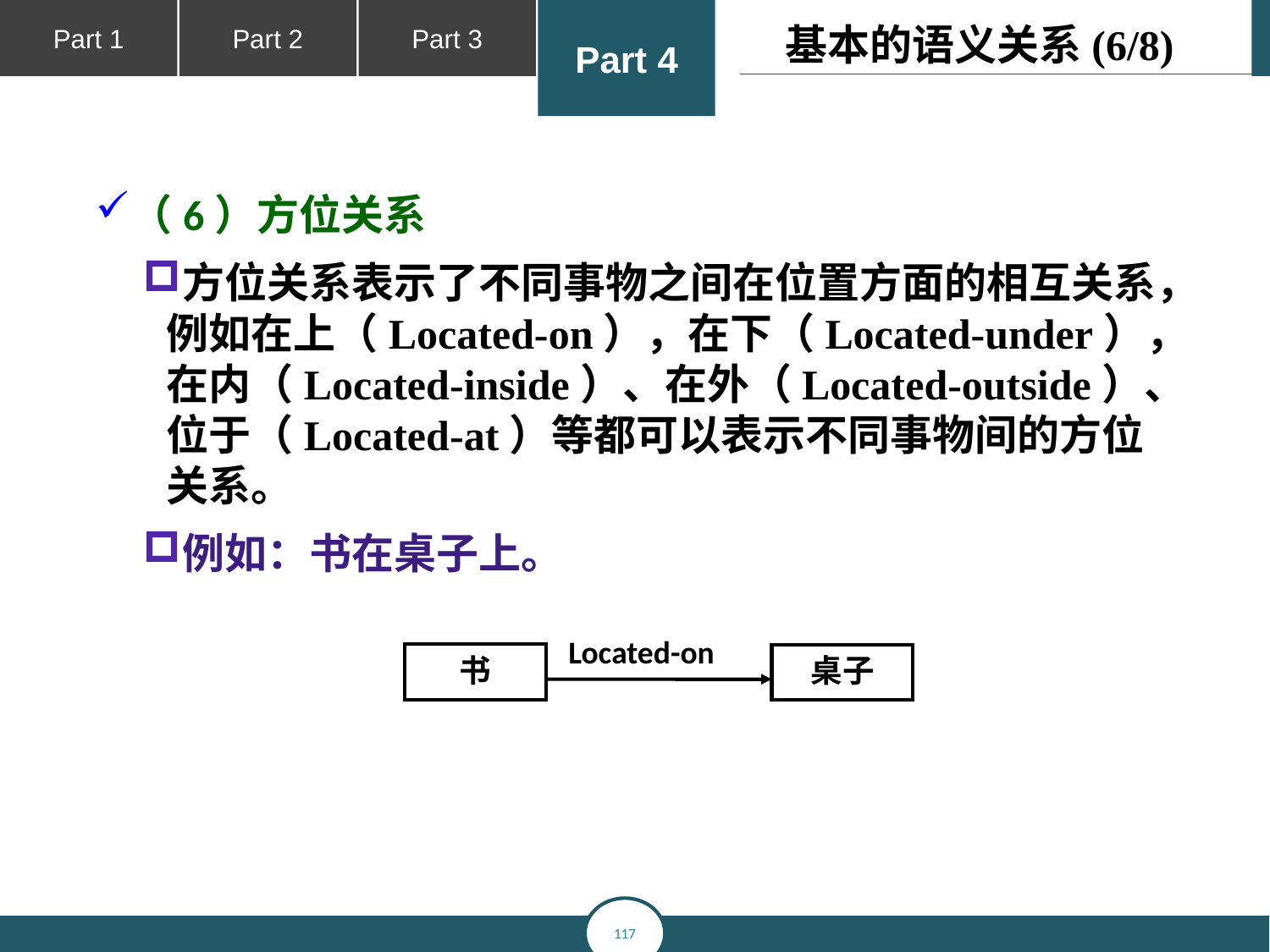

基本的语义关系(6/8)
（6）方位关系
方位关系表示了不同事物之间在位置方面的相互关系，例如在上（Located-on），在下（Located-under），在内（Located-inside）、在外（Located-outside）、位于（Located-at）等都可以表示不同事物间的方位关系。
例如：书在桌子上。

Located-on
书
桌子